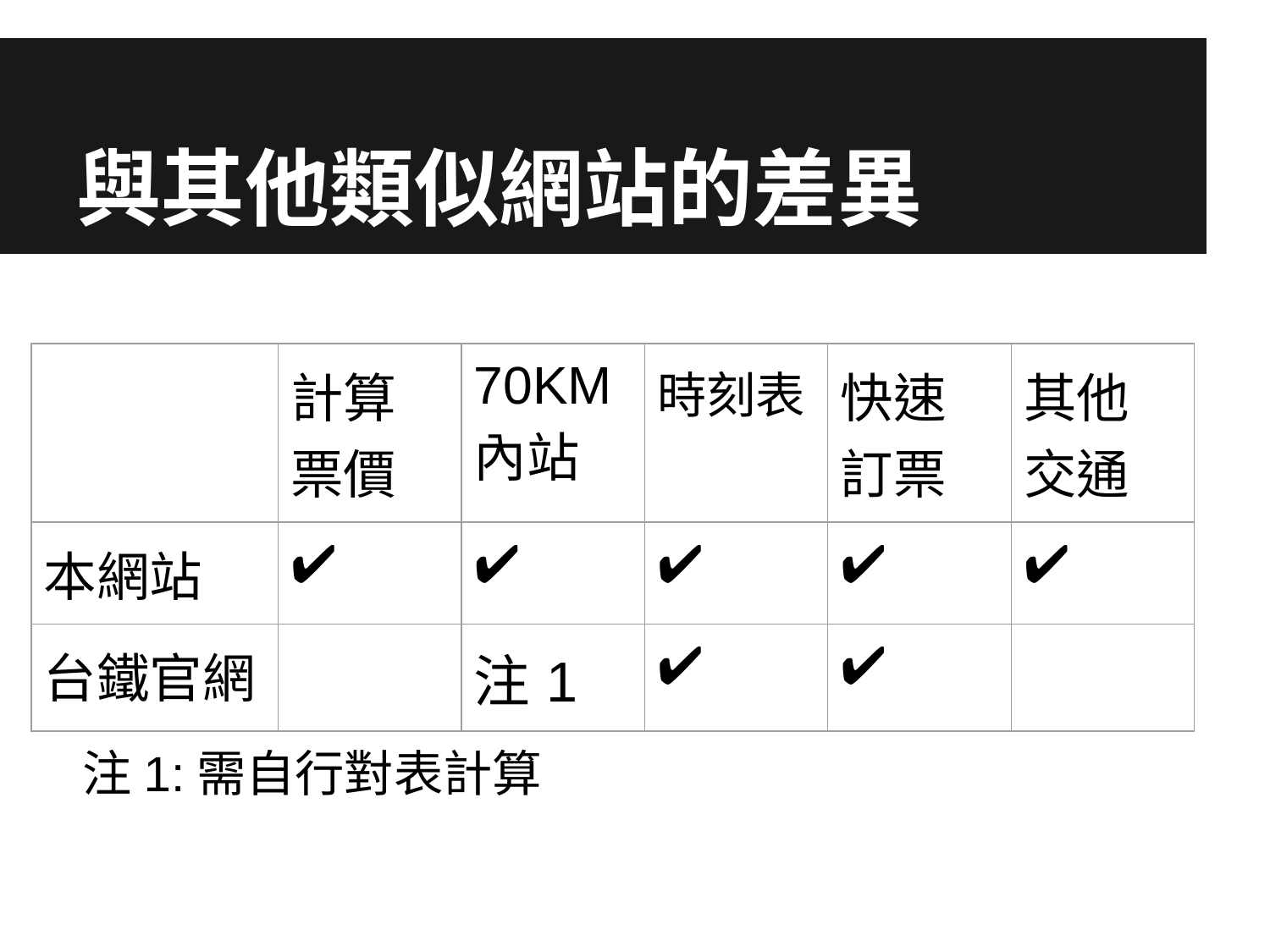

# 與其他類似網站的差異
|  | 計算票價 | 70KM內站 | 時刻表 | 快速訂票 | 其他交通 |
| --- | --- | --- | --- | --- | --- |
| 本網站 | ✔ | ✔ | ✔ | ✔ | ✔ |
| 台鐵官網 |  | 注1 | ✔ | ✔ |  |
注1:需自行對表計算